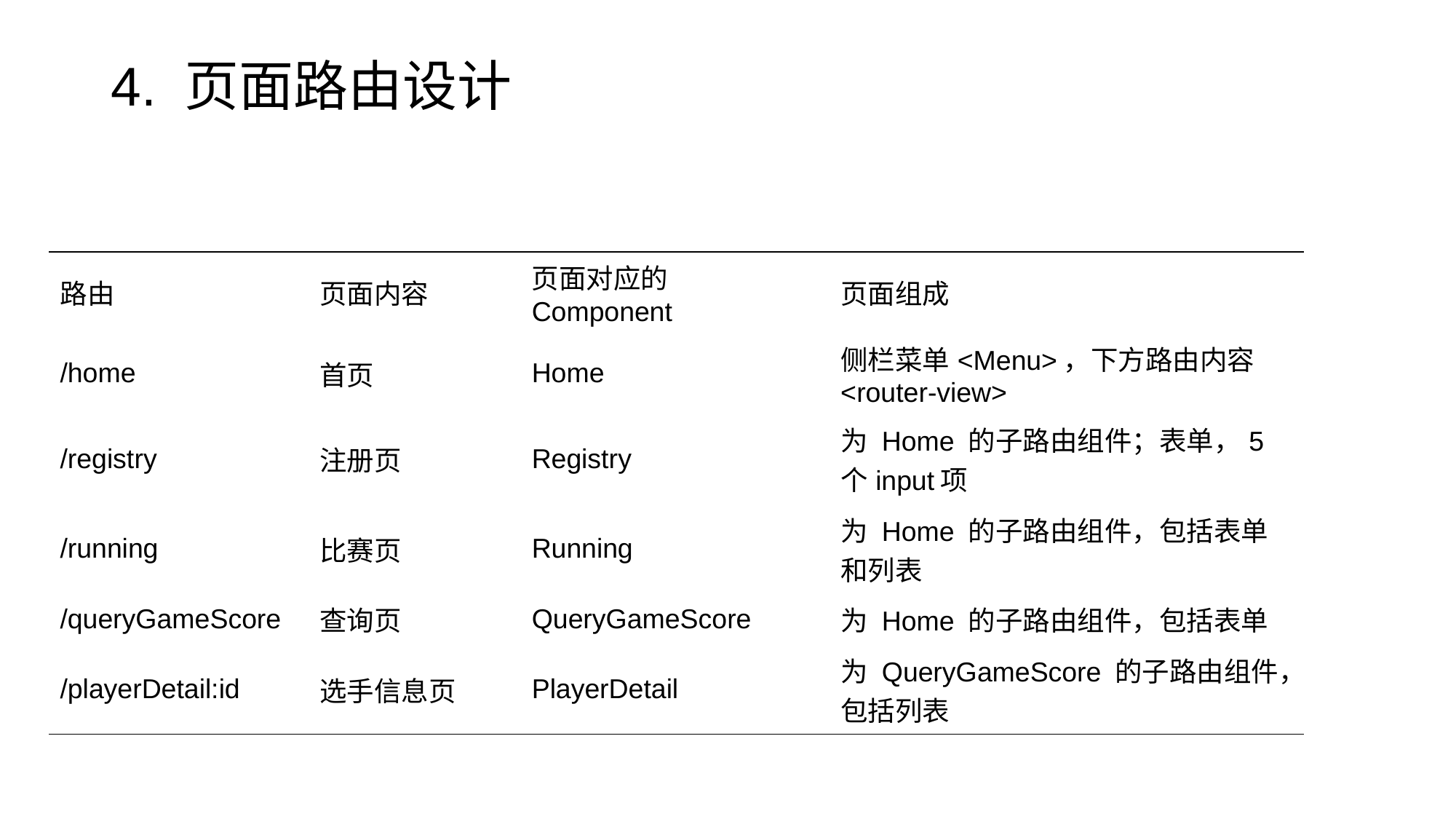

# 4. 页面路由设计
| 路由 | 页面内容 | 页面对应的 Component | 页面组成 |
| --- | --- | --- | --- |
| /home | 首页 | Home | 侧栏菜单<Menu>，下方路由内容<router-view> |
| /registry | 注册页 | Registry | 为 Home 的子路由组件；表单，5个input项 |
| /running | 比赛页 | Running | 为 Home 的子路由组件，包括表单和列表 |
| /queryGameScore | 查询页 | QueryGameScore | 为 Home 的子路由组件，包括表单 |
| /playerDetail:id | 选手信息页 | PlayerDetail | 为 QueryGameScore 的子路由组件，包括列表 |